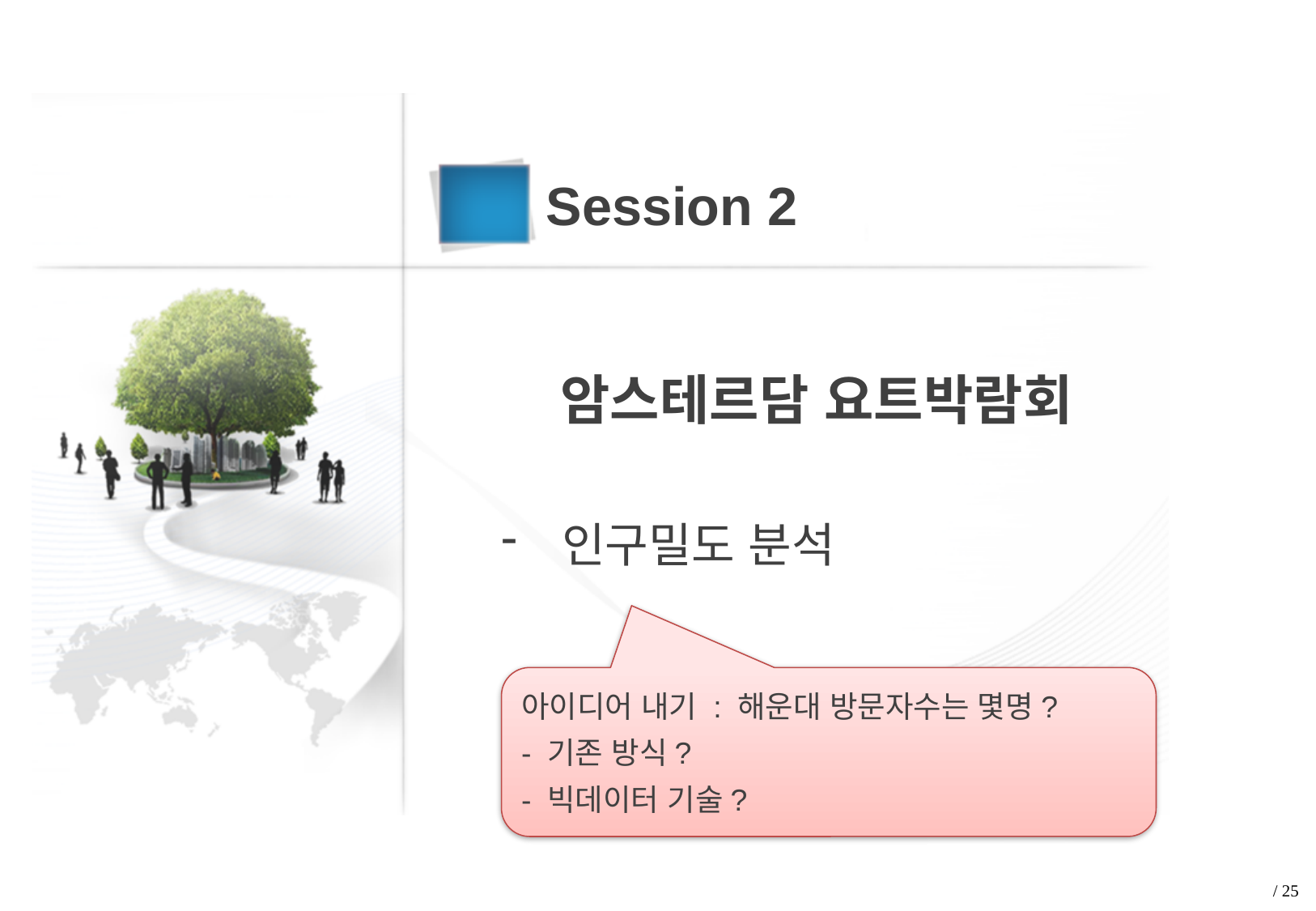

Session 2
암스테르담 요트박람회

인구밀도 분석

아이디어 내기 : 해운대 방문자수는 몇명?
- 기존 방식?
- 빅데이터 기술?
/ 25